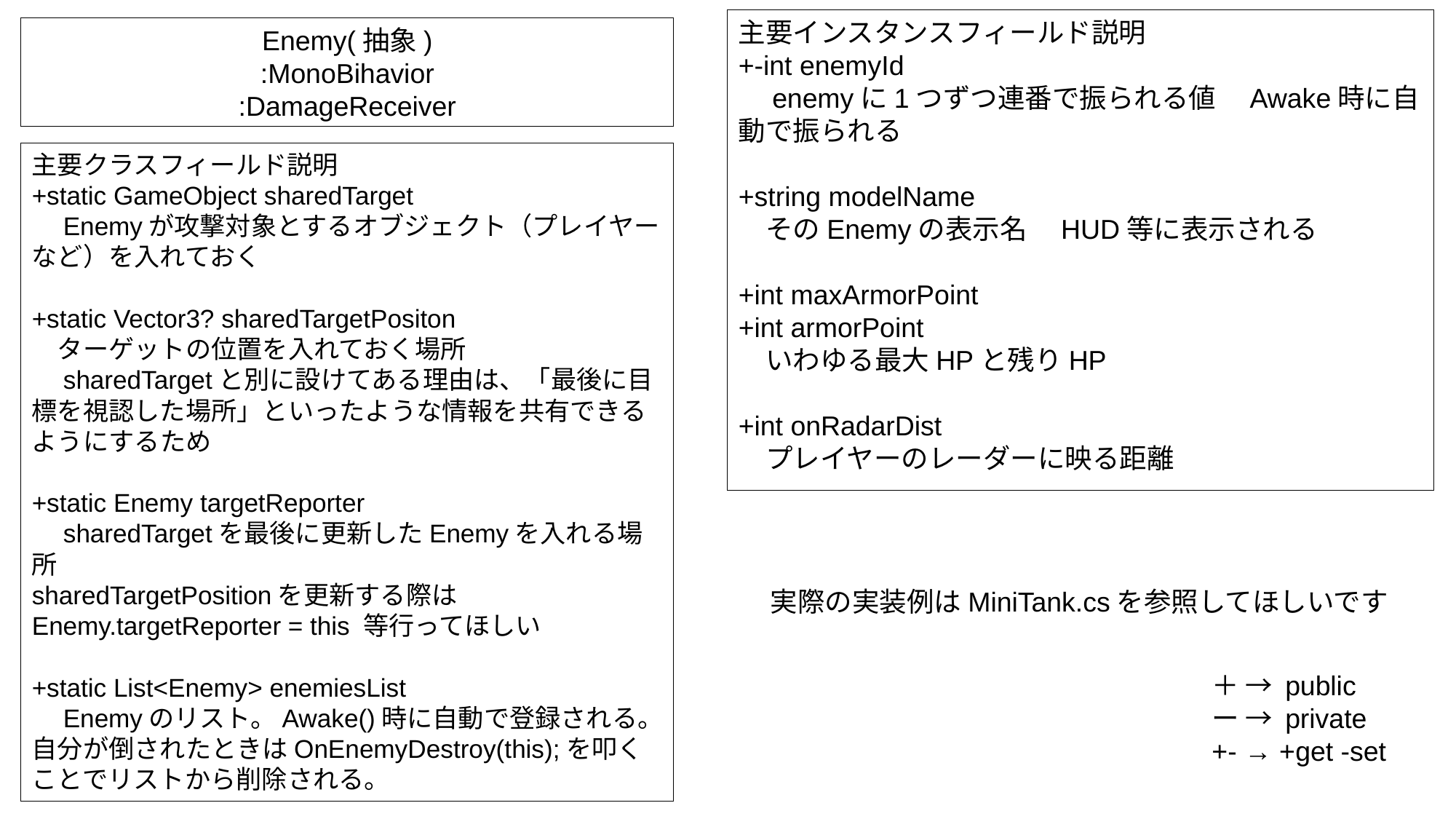

主要インスタンスフィールド説明
+-int enemyId
　enemyに1つずつ連番で振られる値　Awake時に自動で振られる

+string modelName
　そのEnemyの表示名　HUD等に表示される

+int maxArmorPoint
+int armorPoint
　いわゆる最大HPと残りHP

+int onRadarDist
　プレイヤーのレーダーに映る距離
Enemy(抽象)
:MonoBihavior
:DamageReceiver
主要クラスフィールド説明
+static GameObject sharedTarget
　Enemyが攻撃対象とするオブジェクト（プレイヤーなど）を入れておく

+static Vector3? sharedTargetPositon
　ターゲットの位置を入れておく場所
　sharedTargetと別に設けてある理由は、「最後に目標を視認した場所」といったような情報を共有できるようにするため

+static Enemy targetReporter
　sharedTargetを最後に更新したEnemyを入れる場所
sharedTargetPositionを更新する際はEnemy.targetReporter = this 等行ってほしい

+static List<Enemy> enemiesList
　Enemyのリスト。Awake()時に自動で登録される。自分が倒されたときはOnEnemyDestroy(this);を叩くことでリストから削除される。

実際の実装例はMiniTank.csを参照してほしいです
＋ → public
ー → private
+- → +get -set